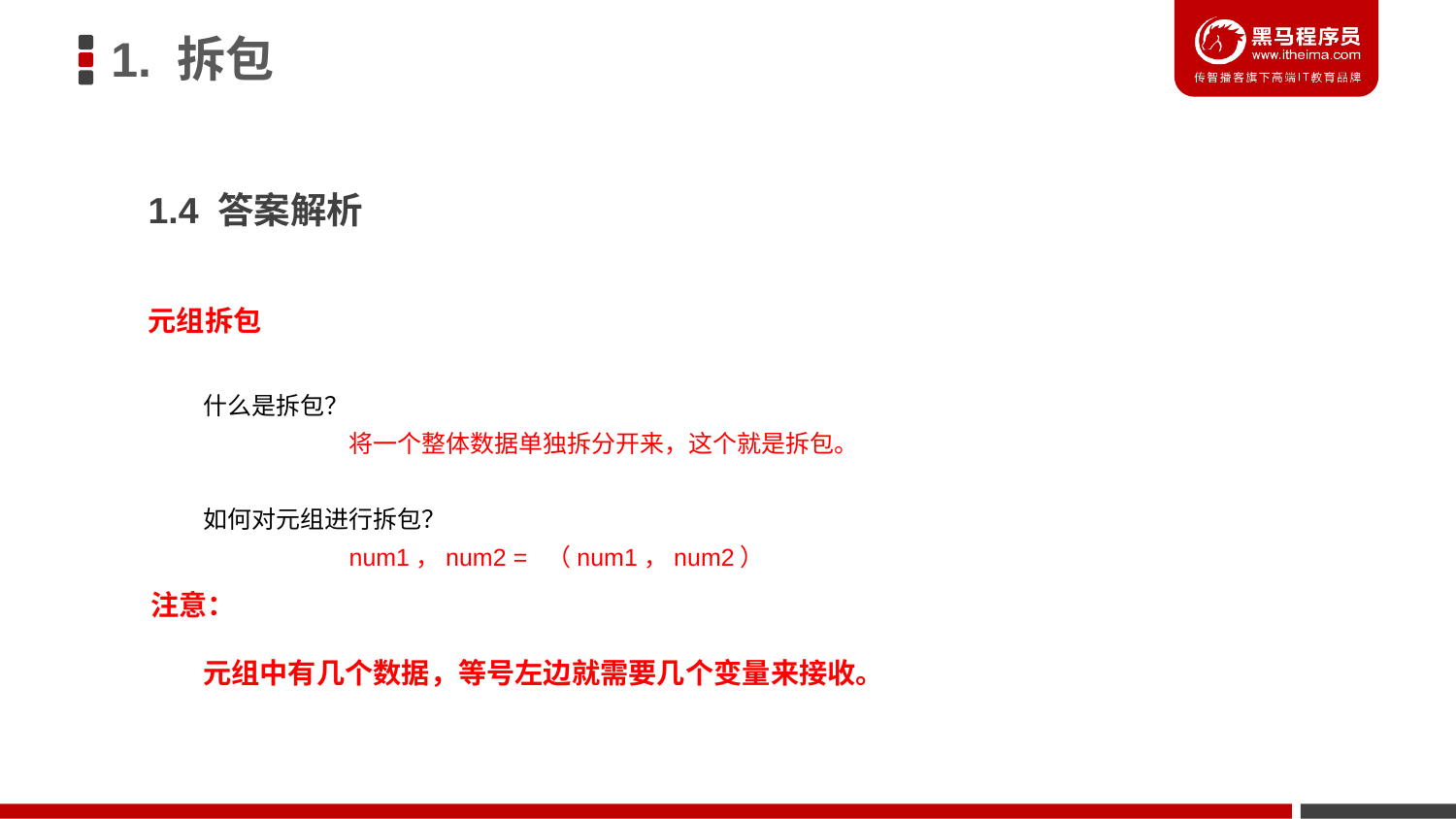

1. 拆包
1.4 答案解析
元组拆包
什么是拆包？
	将一个整体数据单独拆分开来，这个就是拆包。

如何对元组进行拆包？
	num1，num2 =  （num1，num2）
注意：

       元组中有几个数据，等号左边就需要几个变量来接收。